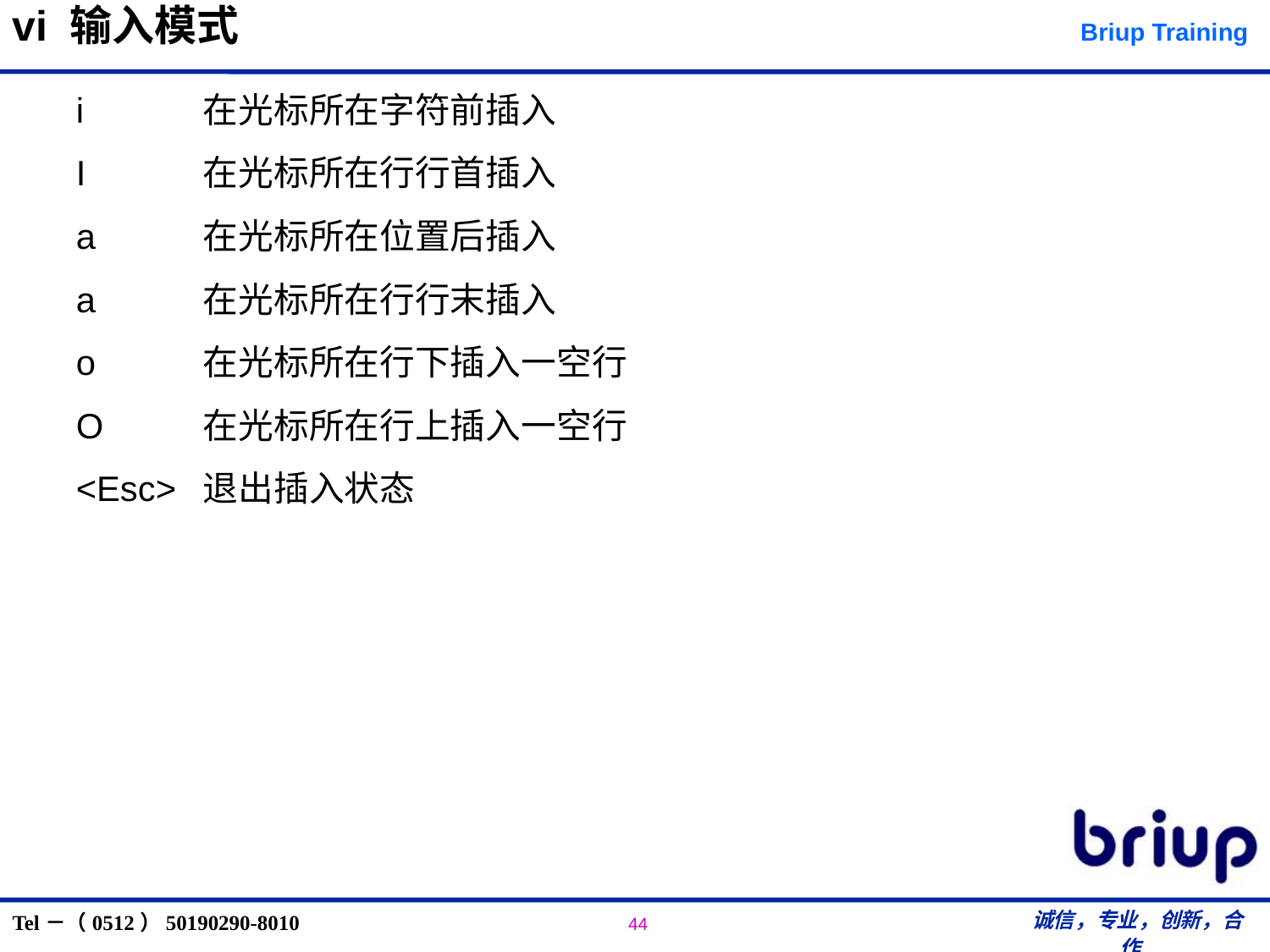

# vi 输入模式
i	在光标所在字符前插入
I	在光标所在行行首插入
a	在光标所在位置后插入
a	在光标所在行行末插入
o	在光标所在行下插入一空行
O	在光标所在行上插入一空行
<Esc>	退出插入状态